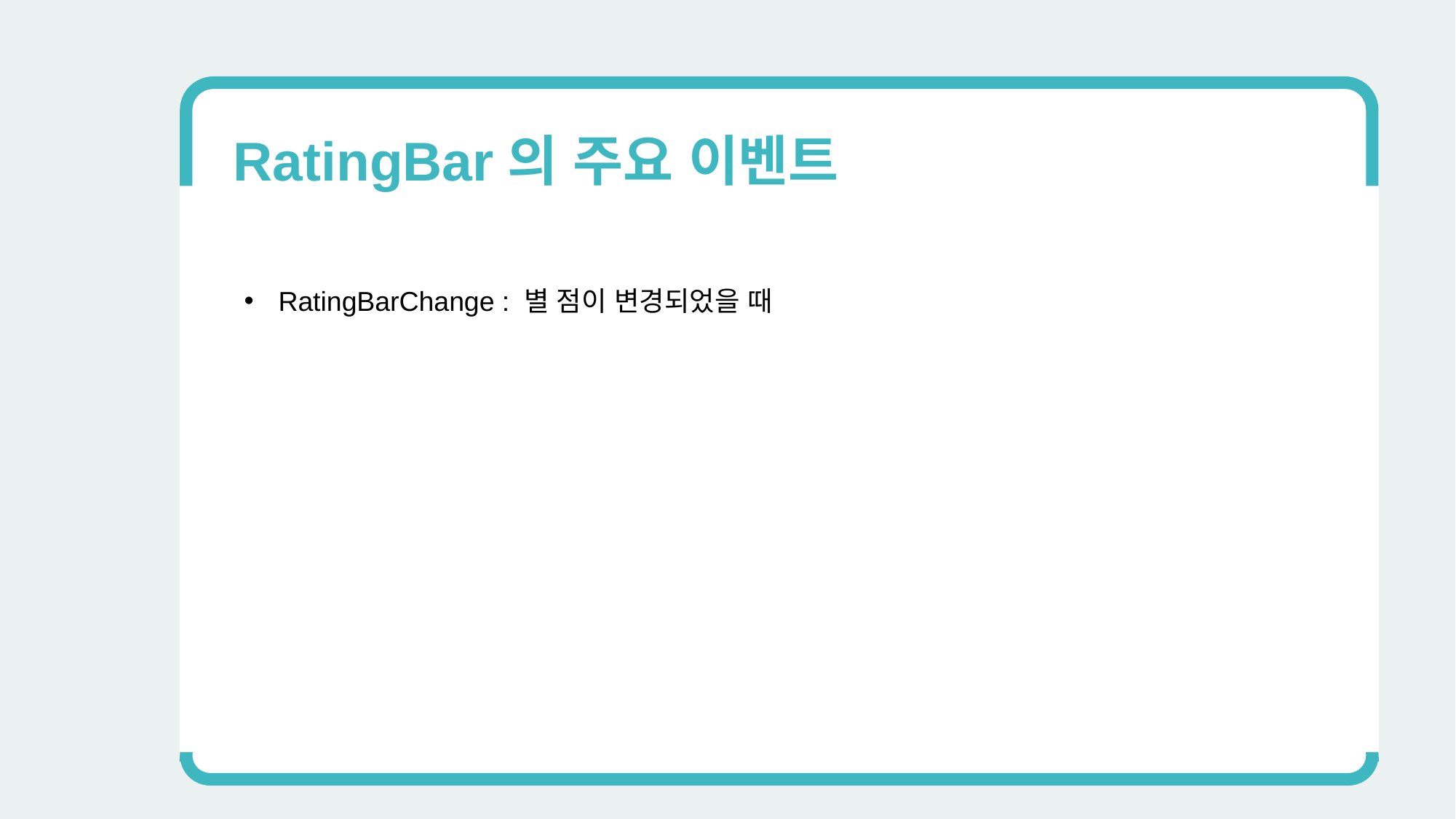

RatingBar의 주요 이벤트

RatingBarChange : 별 점이 변경되었을 때